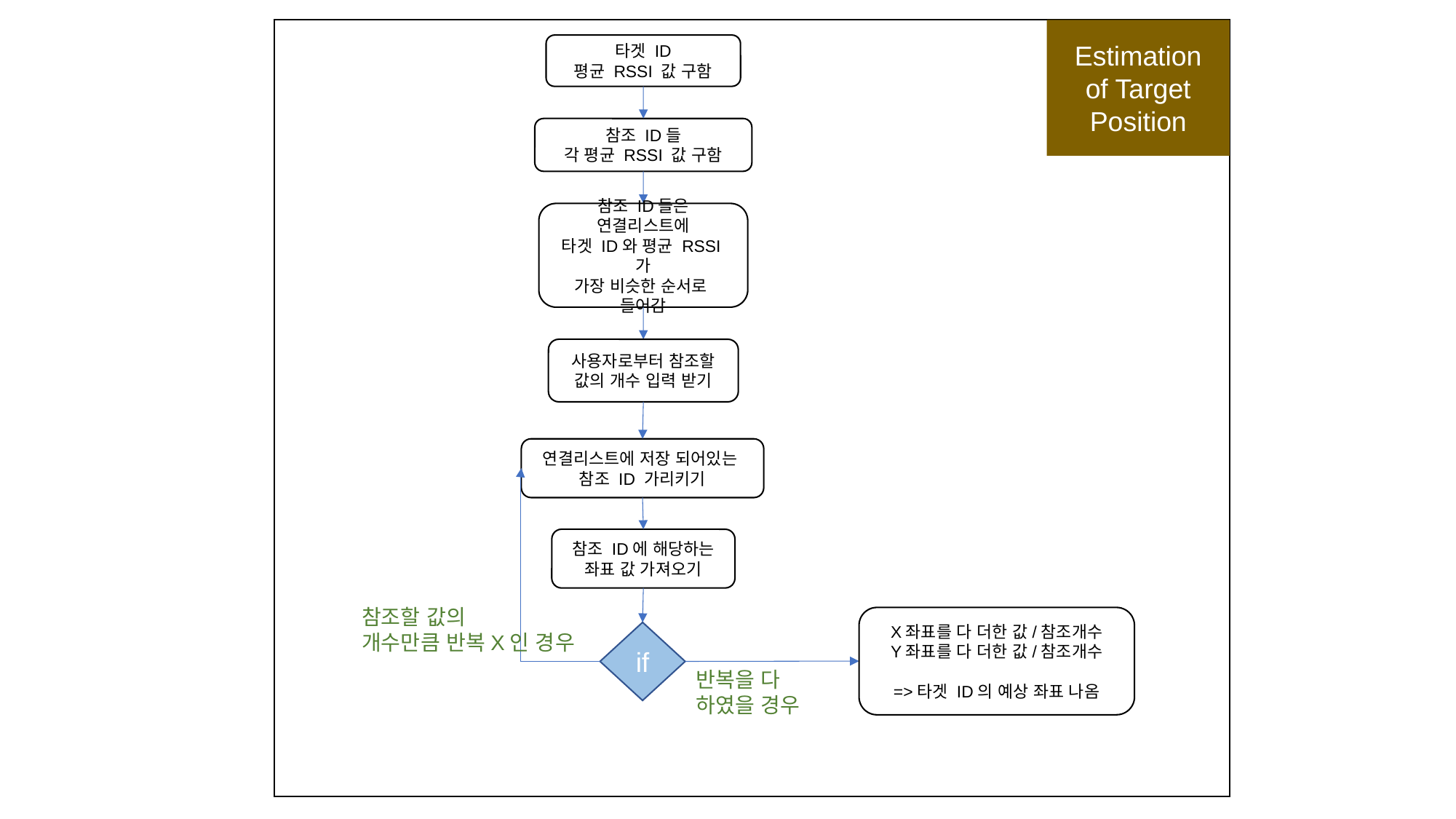

Estimation
of Target
Position
타겟 ID
평균 RSSI 값 구함
참조 ID들
각 평균 RSSI 값 구함
참조 ID들은
연결리스트에
타겟 ID와 평균 RSSI가
가장 비슷한 순서로
들어감
사용자로부터 참조할
값의 개수 입력 받기
연결리스트에 저장 되어있는
참조 ID 가리키기
참조 ID에 해당하는
좌표 값 가져오기
참조할 값의
개수만큼 반복X인 경우
X좌표를 다 더한 값/참조개수
Y좌표를 다 더한 값/참조개수

=>타겟 ID의 예상 좌표 나옴
if
반복을 다
하였을 경우